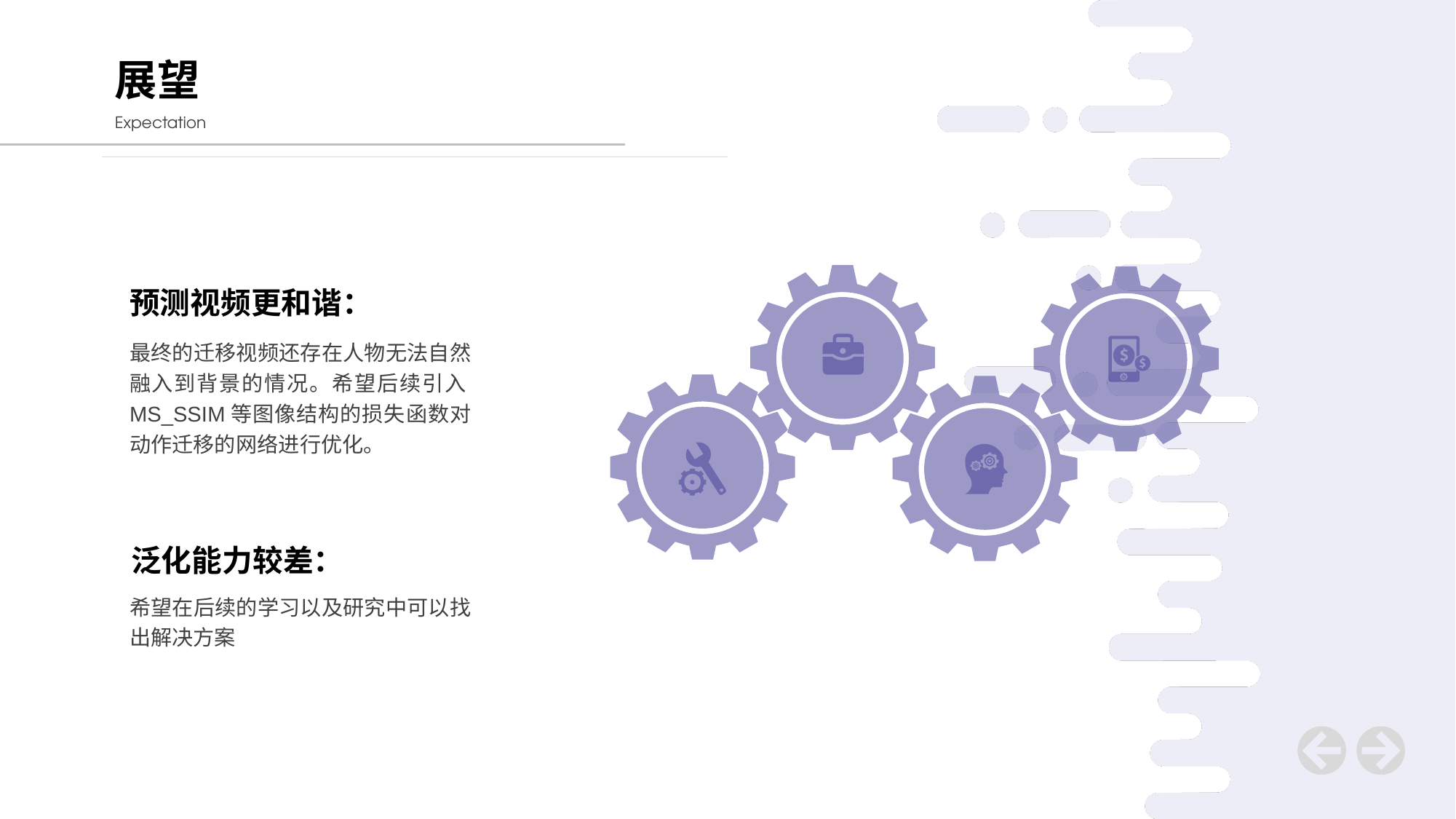

展望
Expectation

预测视频更和谐：
最终的迁移视频还存在人物无法自然融入到背景的情况。希望后续引入MS_SSIM等图像结构的损失函数对动作迁移的网络进行优化。
泛化能力较差：
希望在后续的学习以及研究中可以找出解决方案